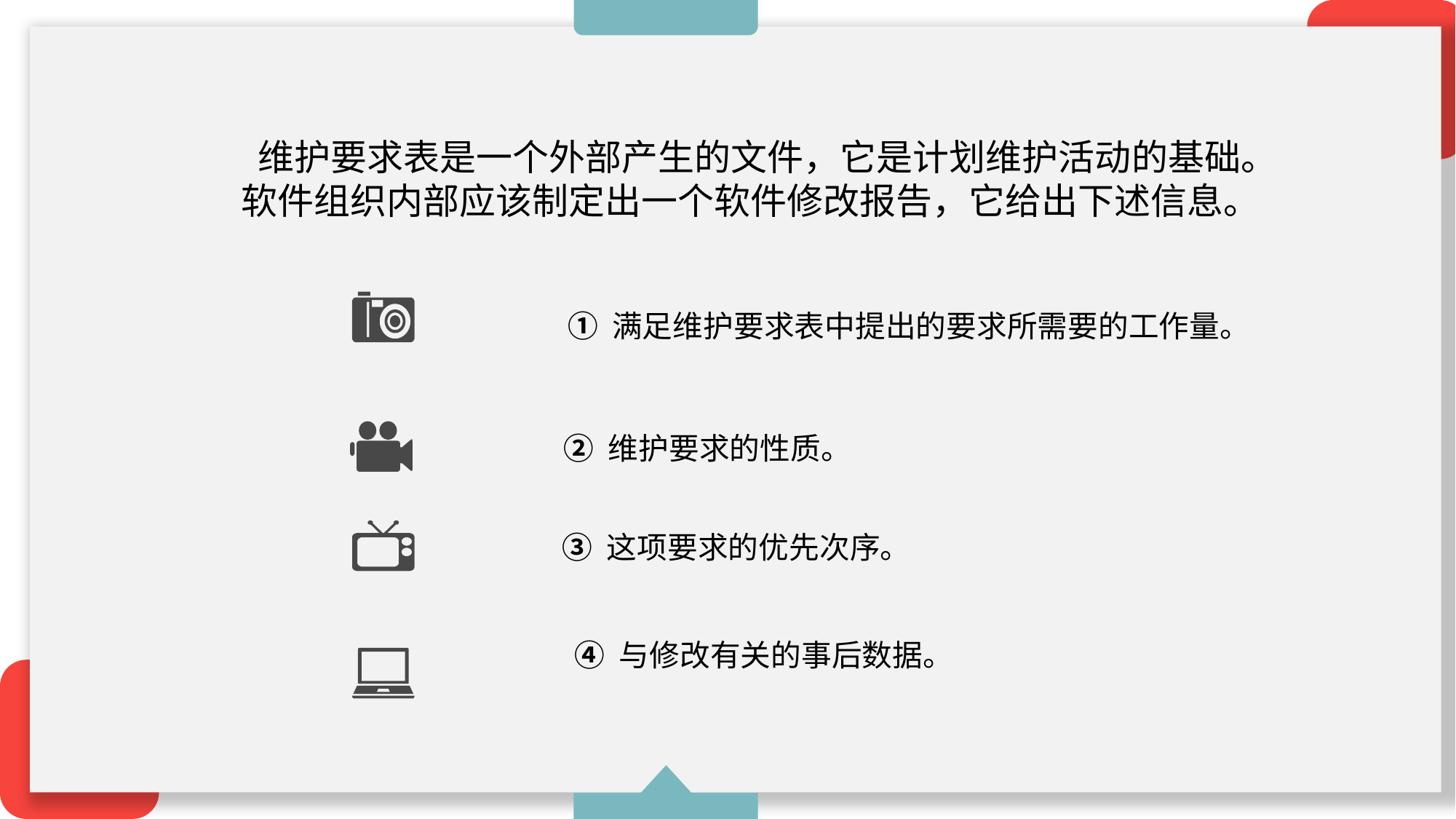

维护要求表是一个外部产生的文件，它是计划维护活动的基础。软件组织内部应该制定出一个软件修改报告，它给出下述信息。
① 满足维护要求表中提出的要求所需要的工作量。

② 维护要求的性质。

③ 这项要求的优先次序。

④ 与修改有关的事后数据。